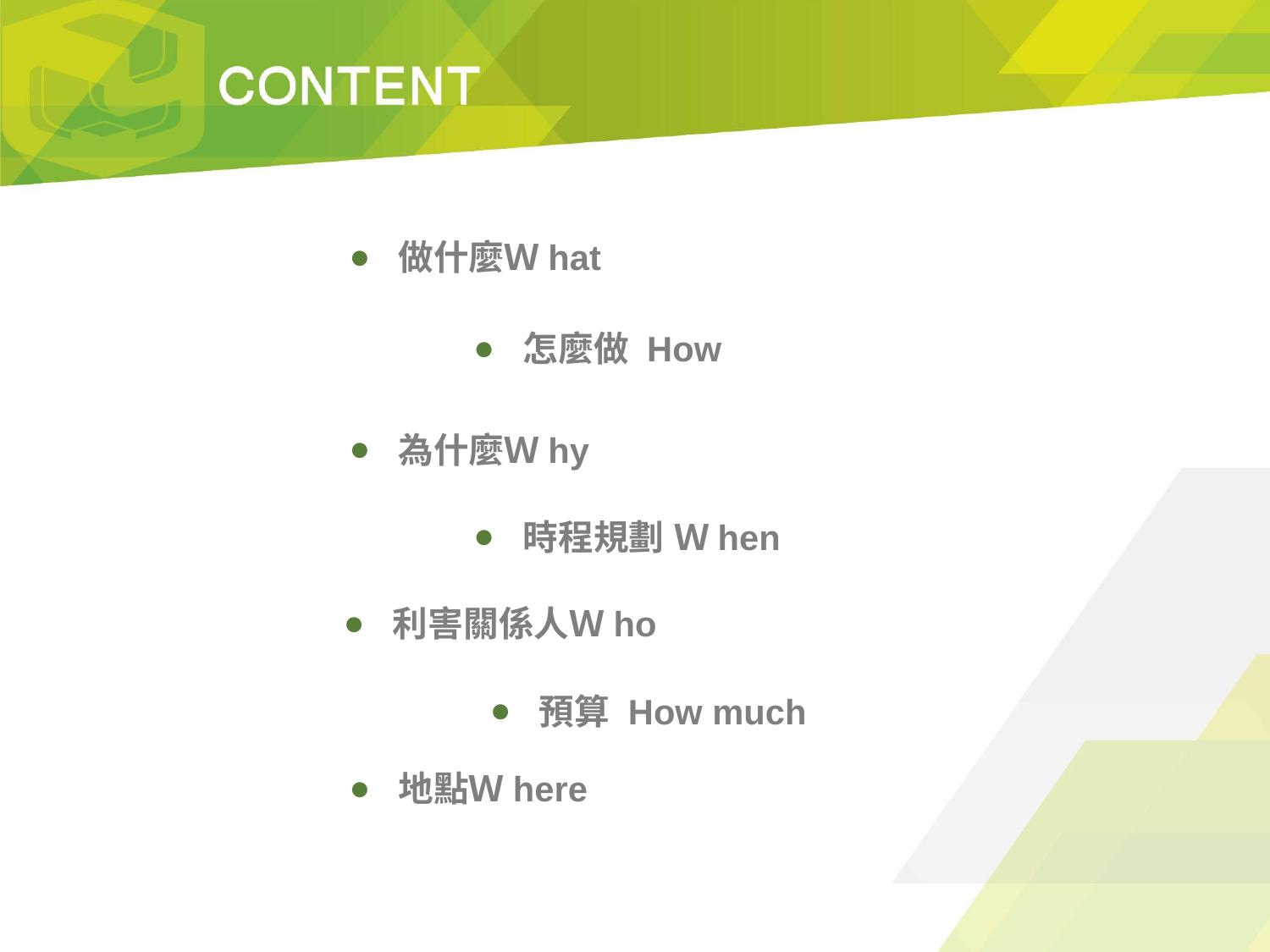

做什麼Ｗhat
怎麼做 How
為什麼Ｗhy
時程規劃 Ｗhen
利害關係人Ｗho
預算 How much
地點Ｗhere